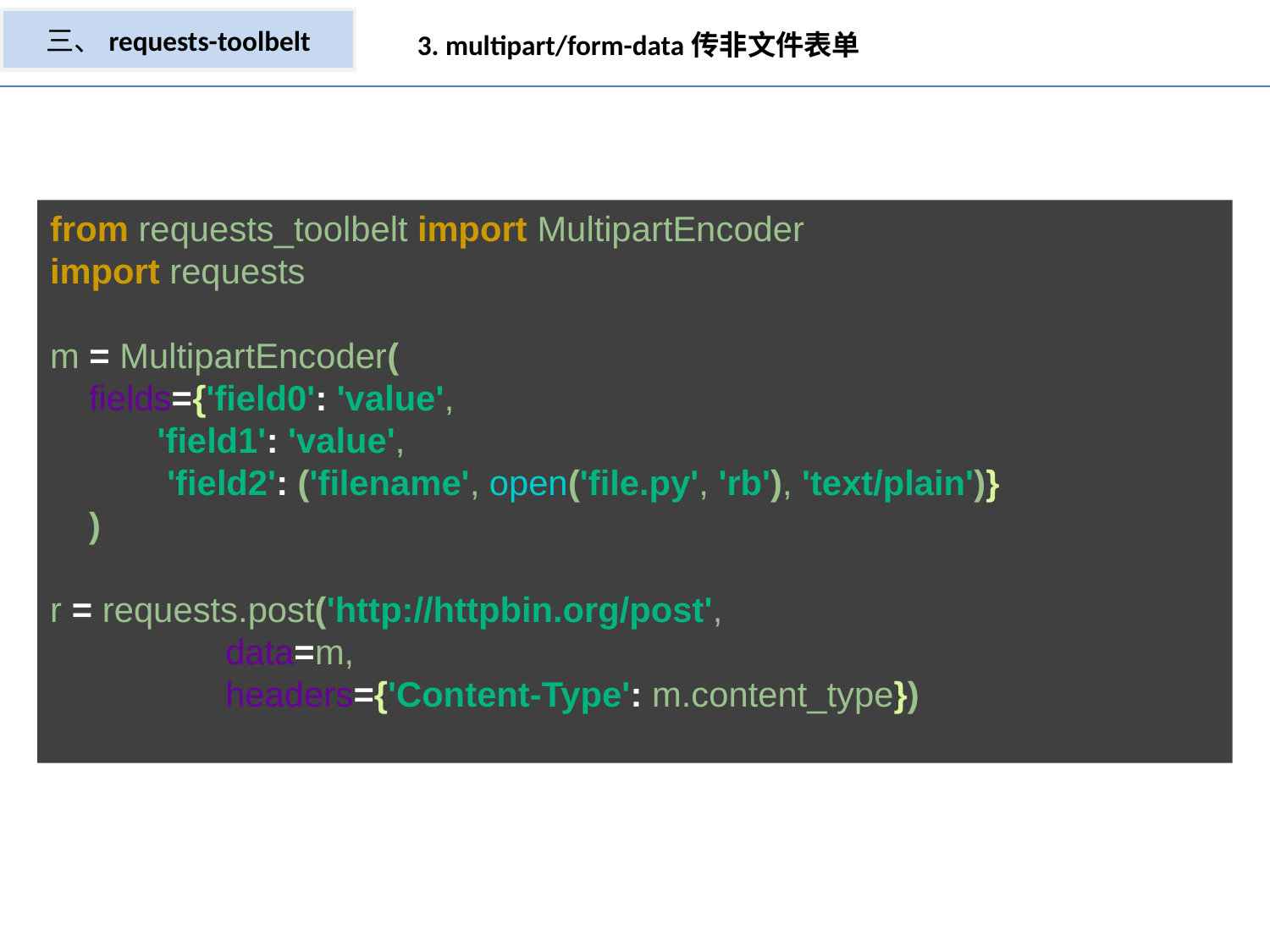

三、requests-toolbelt
3. multipart/form-data传非文件表单
from requests_toolbelt import MultipartEncoder
import requests
m = MultipartEncoder(
    fields={'field0': 'value',
           'field1': 'value',
            'field2': ('filename', open('file.py', 'rb'), 'text/plain')}
    )
r = requests.post('http://httpbin.org/post',
                  data=m,
                  headers={'Content-Type': m.content_type})